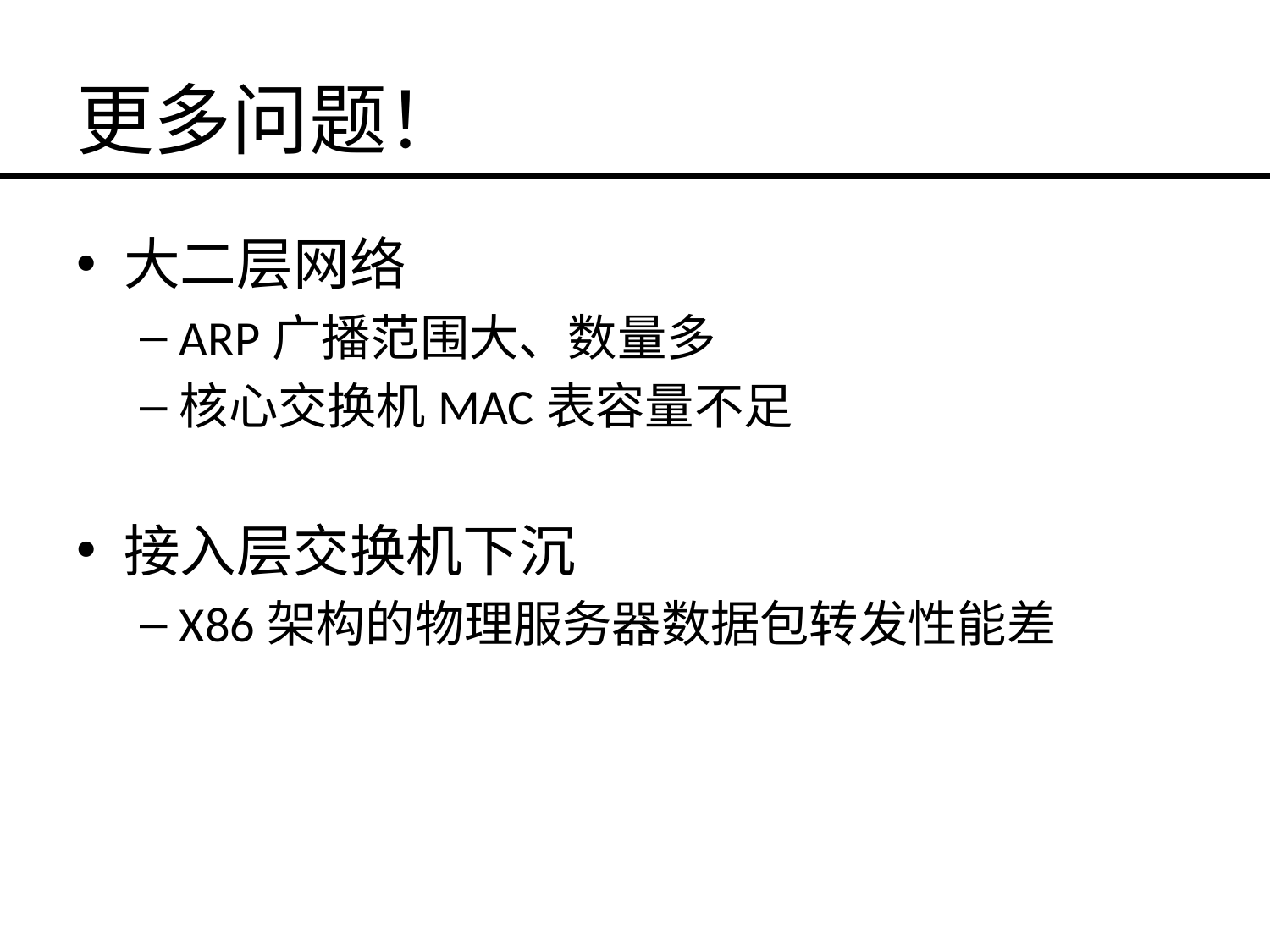

# 更多问题！
大二层网络
ARP广播范围大、数量多
核心交换机MAC表容量不足

接入层交换机下沉
X86架构的物理服务器数据包转发性能差